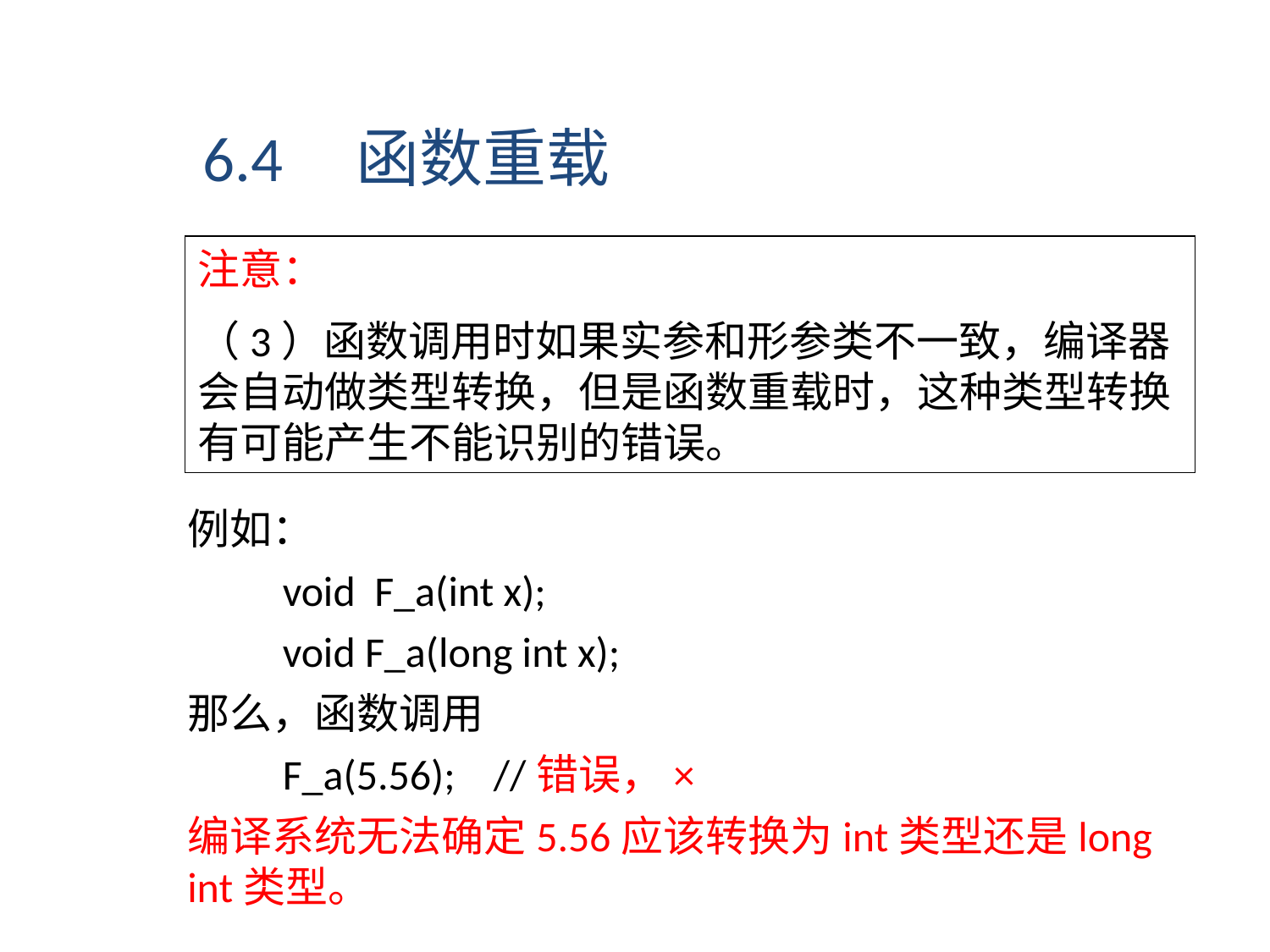

6.4    函数重载
注意：
（3）函数调用时如果实参和形参类不一致，编译器会自动做类型转换，但是函数重载时，这种类型转换有可能产生不能识别的错误。
例如：
          void  F_a(int x);
          void F_a(long int x);
那么，函数调用
          F_a(5.56);    //错误，×
编译系统无法确定5.56应该转换为int类型还是long int类型。